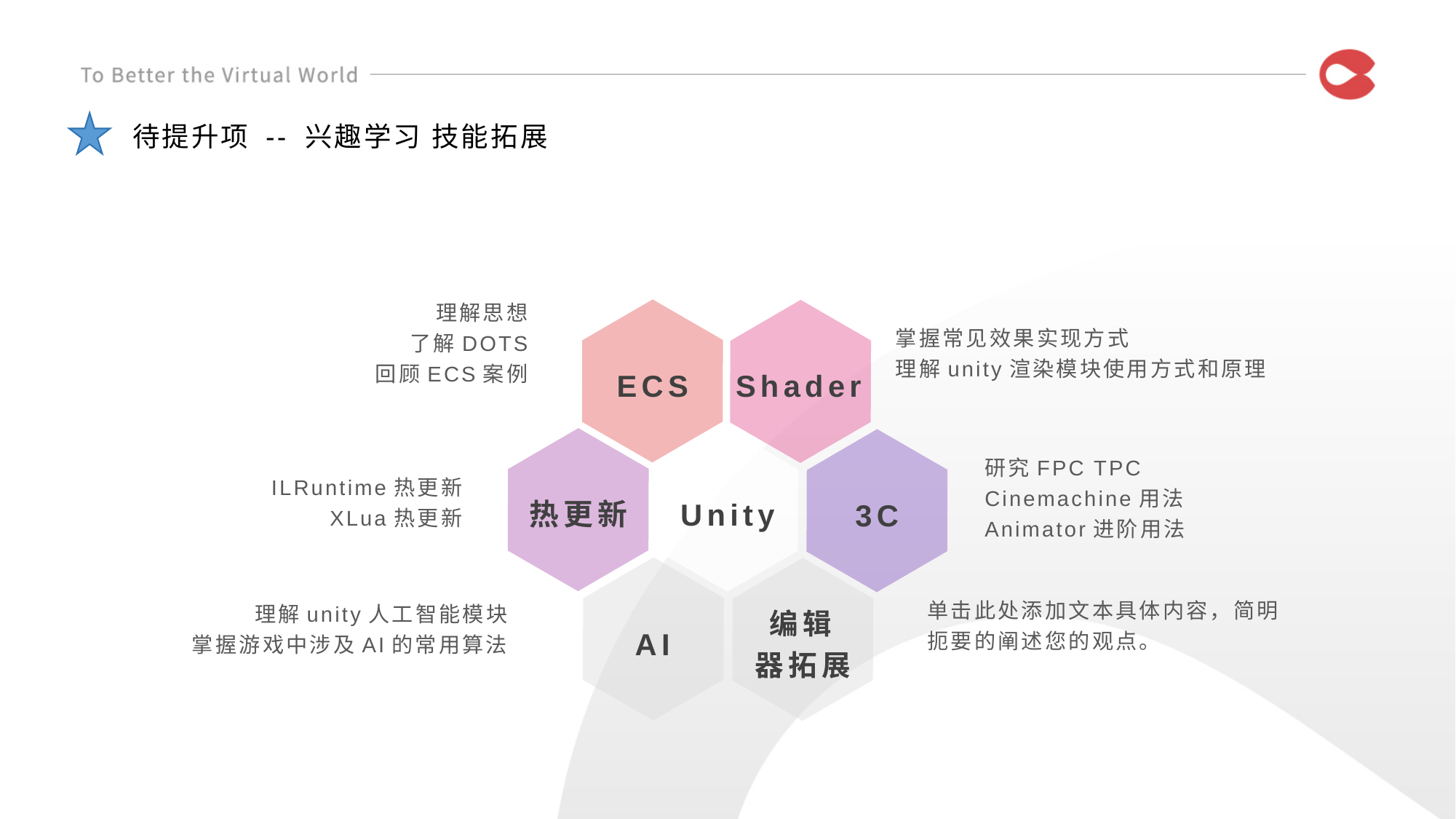

待提升项 -- 兴趣学习 技能拓展
理解思想
了解DOTS
回顾ECS案例

掌握常见效果实现方式
理解unity渲染模块使用方式和原理

ECS
Shader

研究FPC TPC
Cinemachine用法
Animator进阶用法
热更新
Unity
3C
ILRuntime热更新
XLua热更新

AI
单击此处添加文本具体内容，简明扼要的阐述您的观点。
编辑器拓展
理解unity人工智能模块
掌握游戏中涉及AI的常用算法